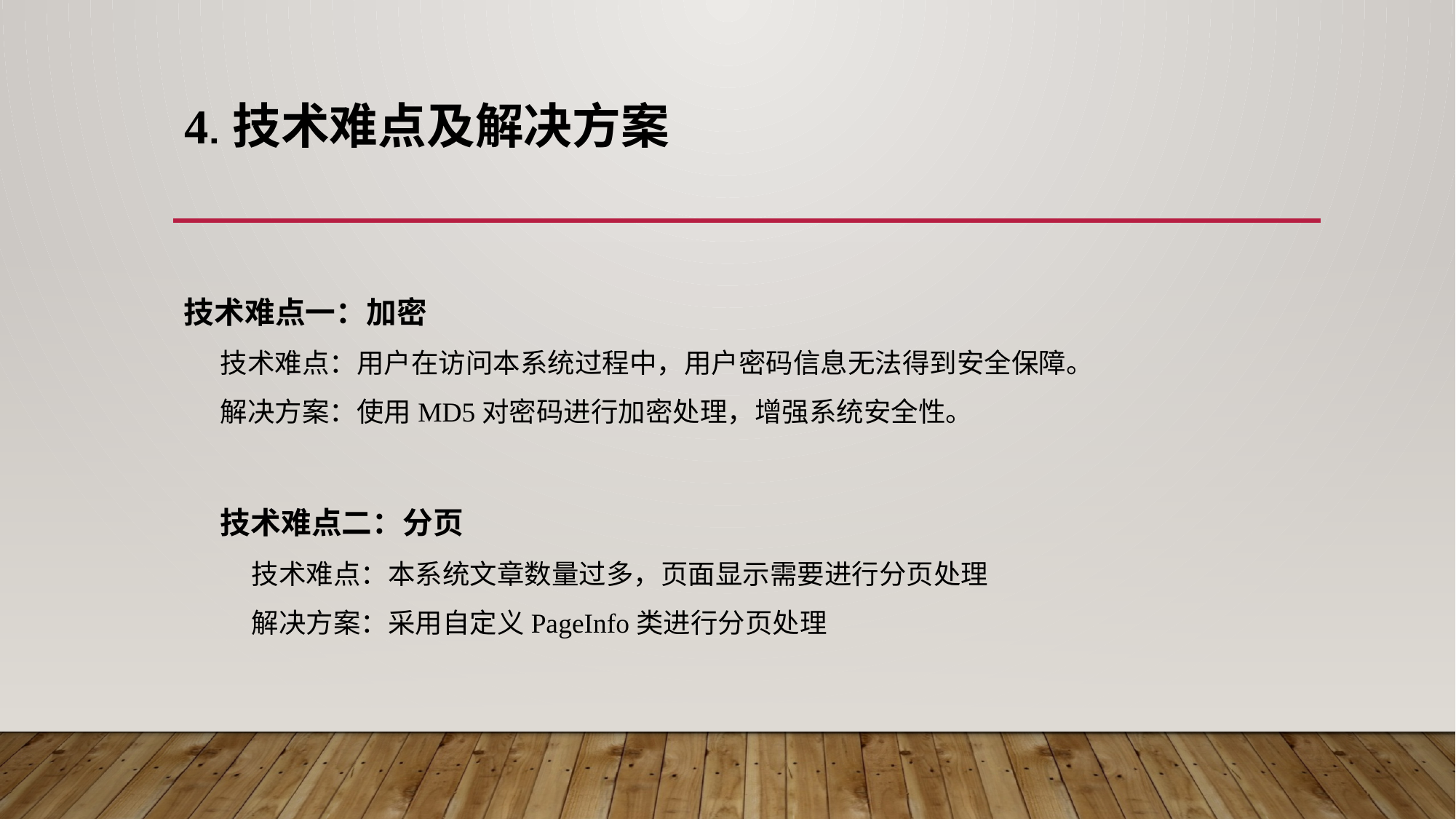

# 4.技术难点及解决方案

技术难点一：加密
技术难点：用户在访问本系统过程中，用户密码信息无法得到安全保障。
解决方案：使用MD5对密码进行加密处理，增强系统安全性。

技术难点二：分页
    技术难点：本系统文章数量过多，页面显示需要进行分页处理
    解决方案：采用自定义PageInfo类进行分页处理